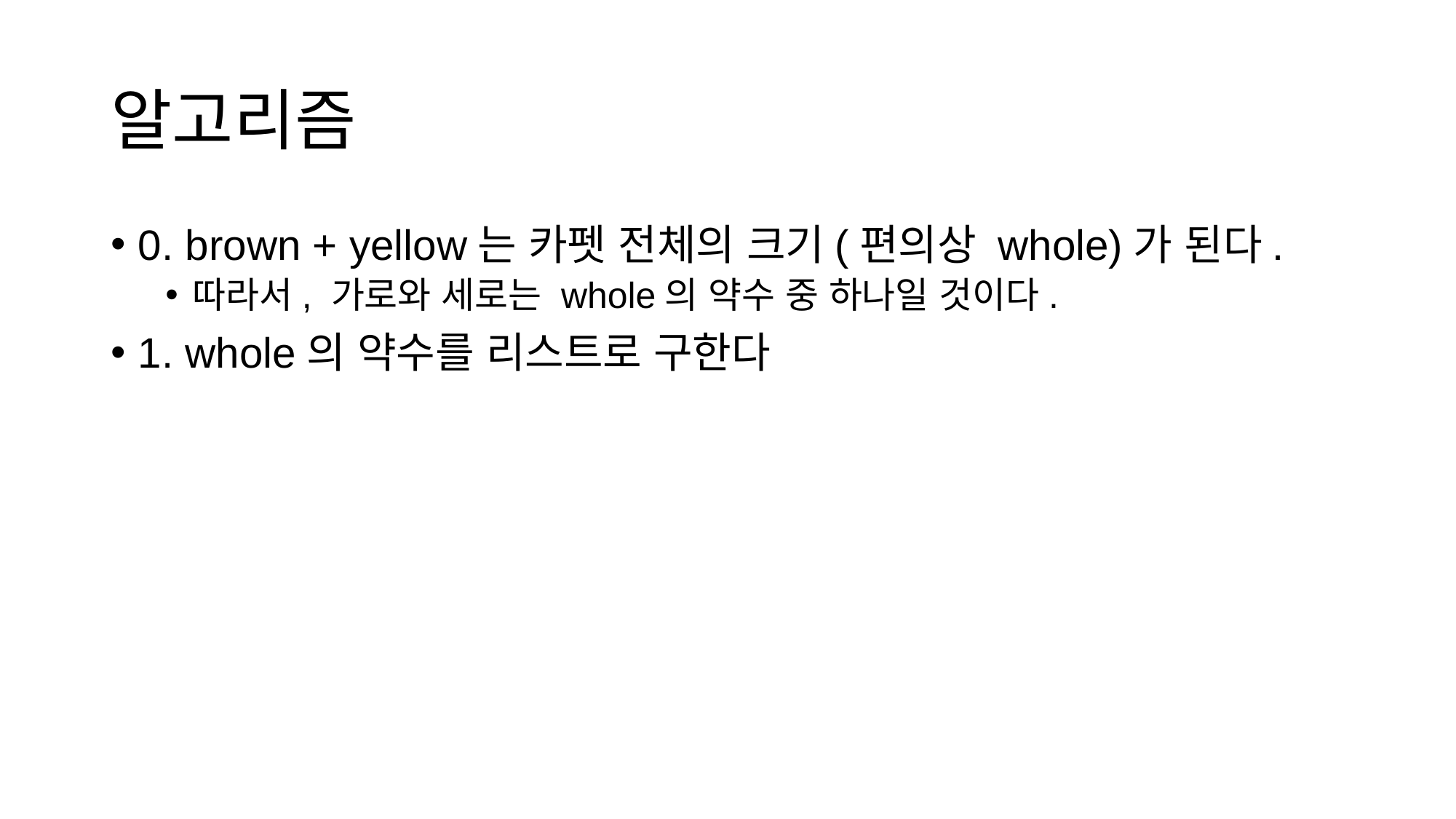

# 알고리즘
0. brown + yellow는 카펫 전체의 크기(편의상 whole)가 된다.
따라서, 가로와 세로는 whole의 약수 중 하나일 것이다.
1. whole의 약수를 리스트로 구한다